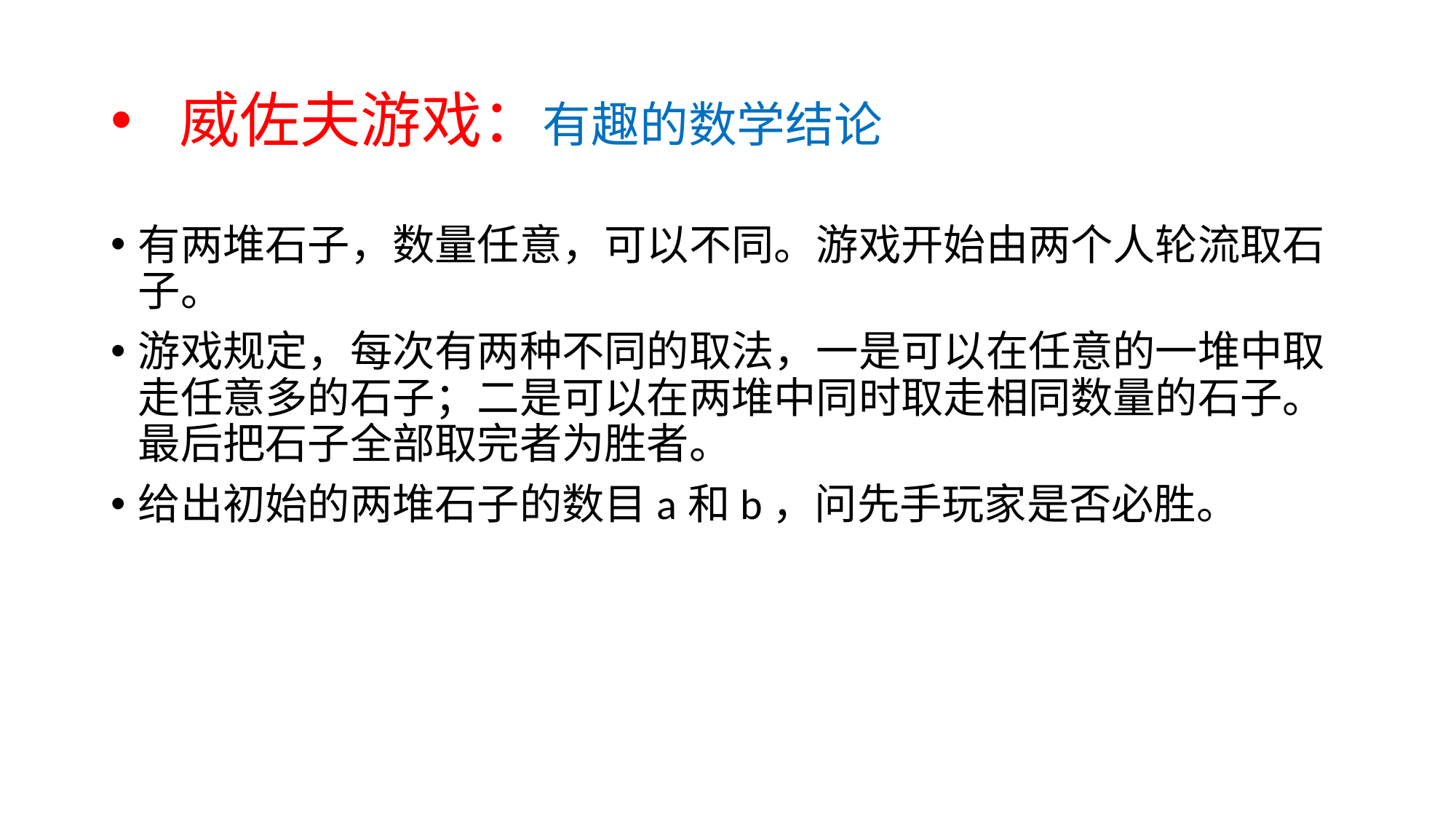

# 威佐夫游戏：有趣的数学结论
有两堆石子，数量任意，可以不同。游戏开始由两个人轮流取石子。
游戏规定，每次有两种不同的取法，一是可以在任意的一堆中取走任意多的石子；二是可以在两堆中同时取走相同数量的石子。最后把石子全部取完者为胜者。
给出初始的两堆石子的数目a和b，问先手玩家是否必胜。